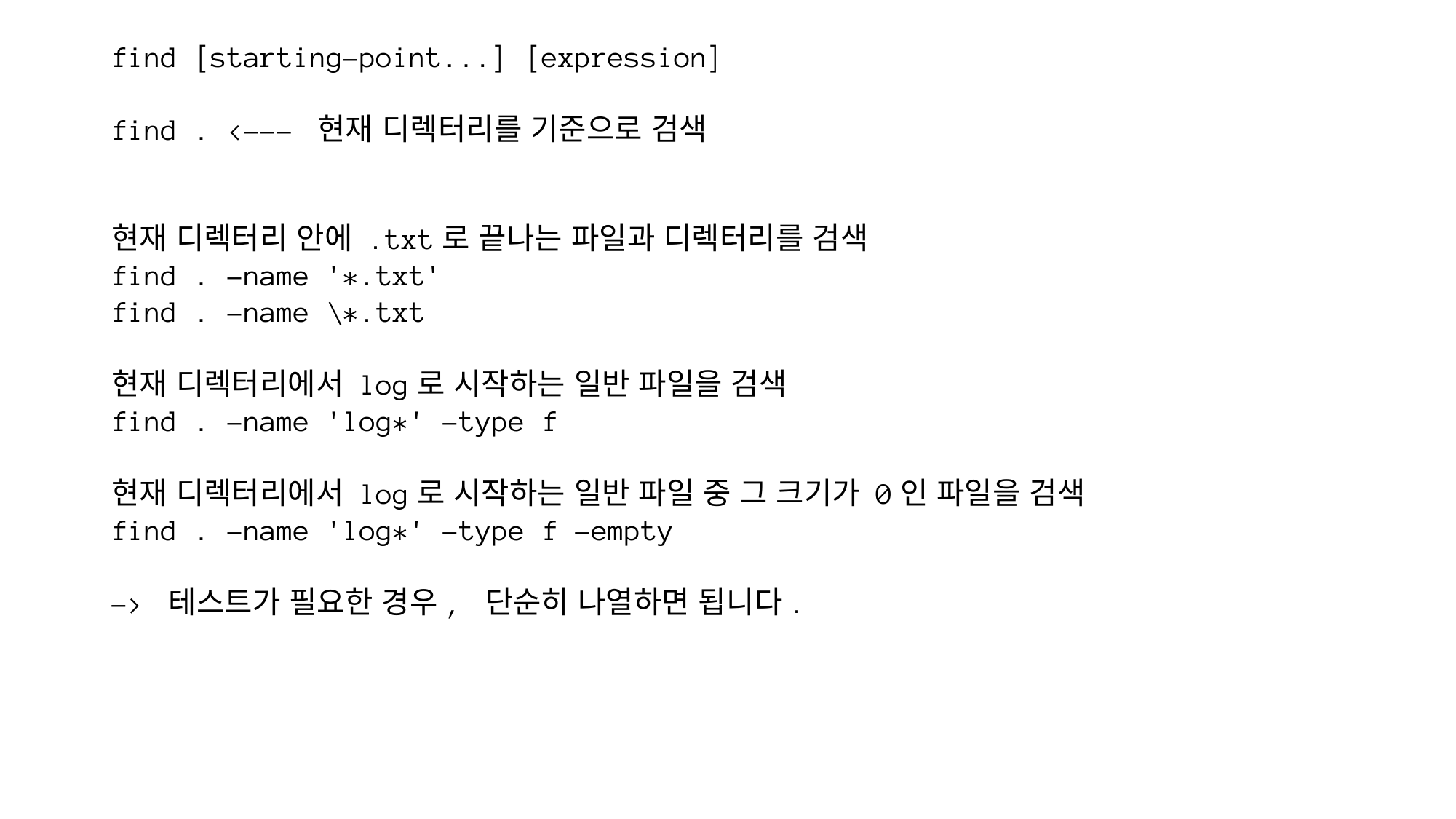

find [starting-point...] [expression]

find . <--- 현재 디렉터리를 기준으로 검색

현재 디렉터리 안에 .txt로 끝나는 파일과 디렉터리를 검색
find . -name '*.txt'
find . -name \*.txt

현재 디렉터리에서 log로 시작하는 일반 파일을 검색
find . -name 'log*' -type f

현재 디렉터리에서 log로 시작하는 일반 파일 중 그 크기가 0인 파일을 검색
find . -name 'log*' -type f -empty

-> 테스트가 필요한 경우, 단순히 나열하면 됩니다.